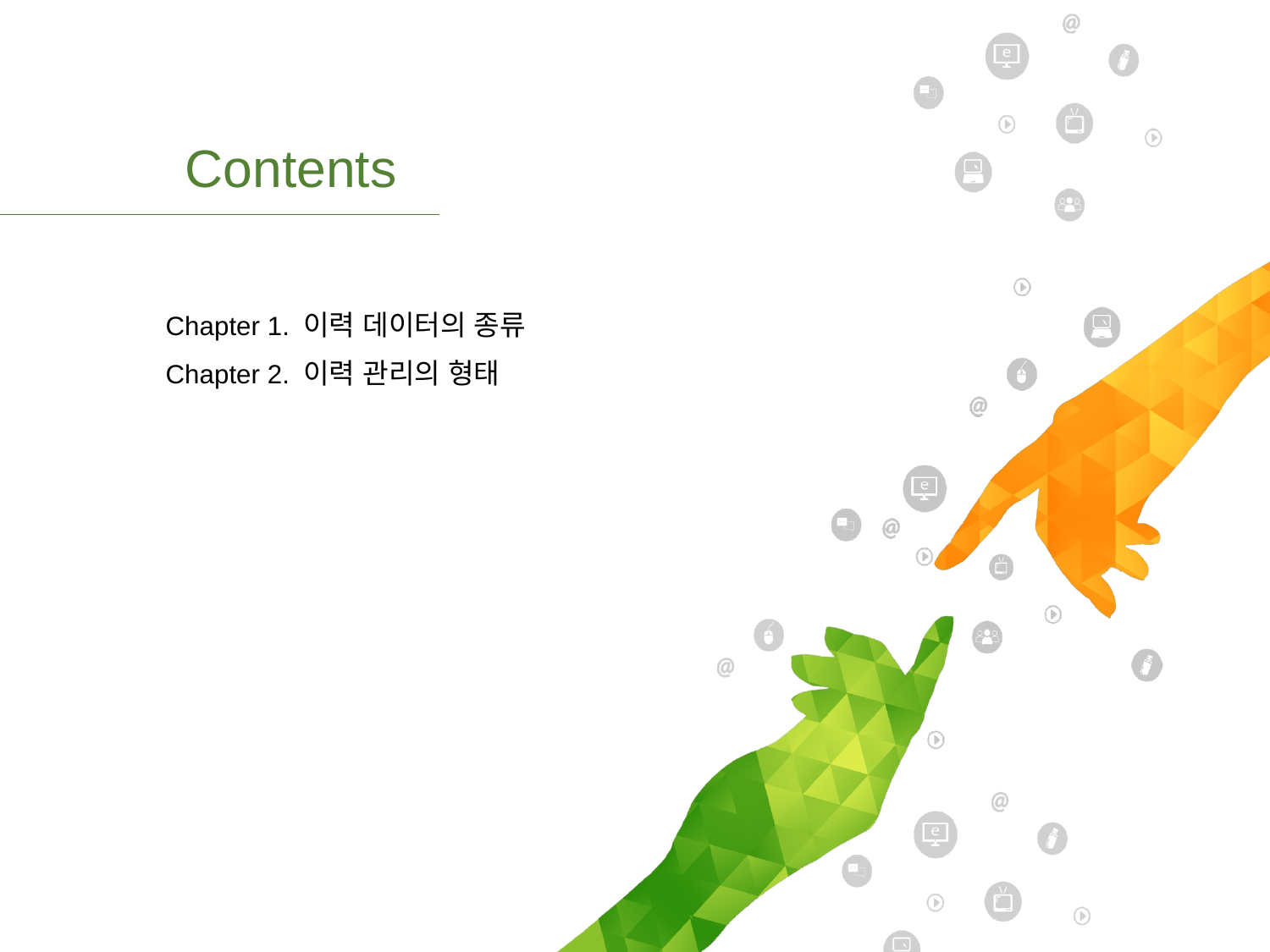

Chapter 1. 이력 데이터의 종류
Chapter 2. 이력 관리의 형태